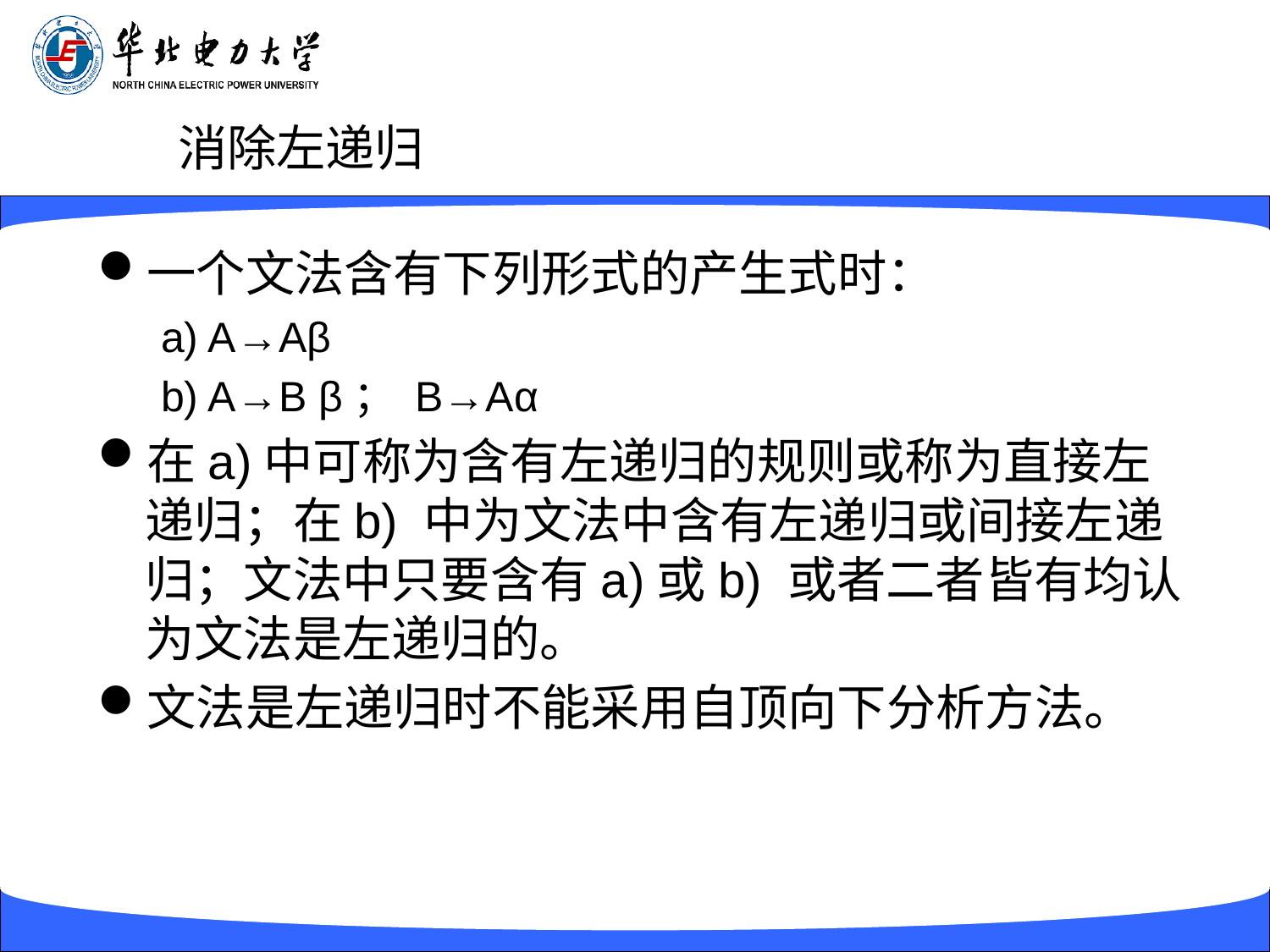

# 消除左递归
一个文法含有下列形式的产生式时：
a) A→Aβ
b) A→B β； B→Aα
在a)中可称为含有左递归的规则或称为直接左递归；在b) 中为文法中含有左递归或间接左递归；文法中只要含有a)或b) 或者二者皆有均认为文法是左递归的。
文法是左递归时不能采用自顶向下分析方法。